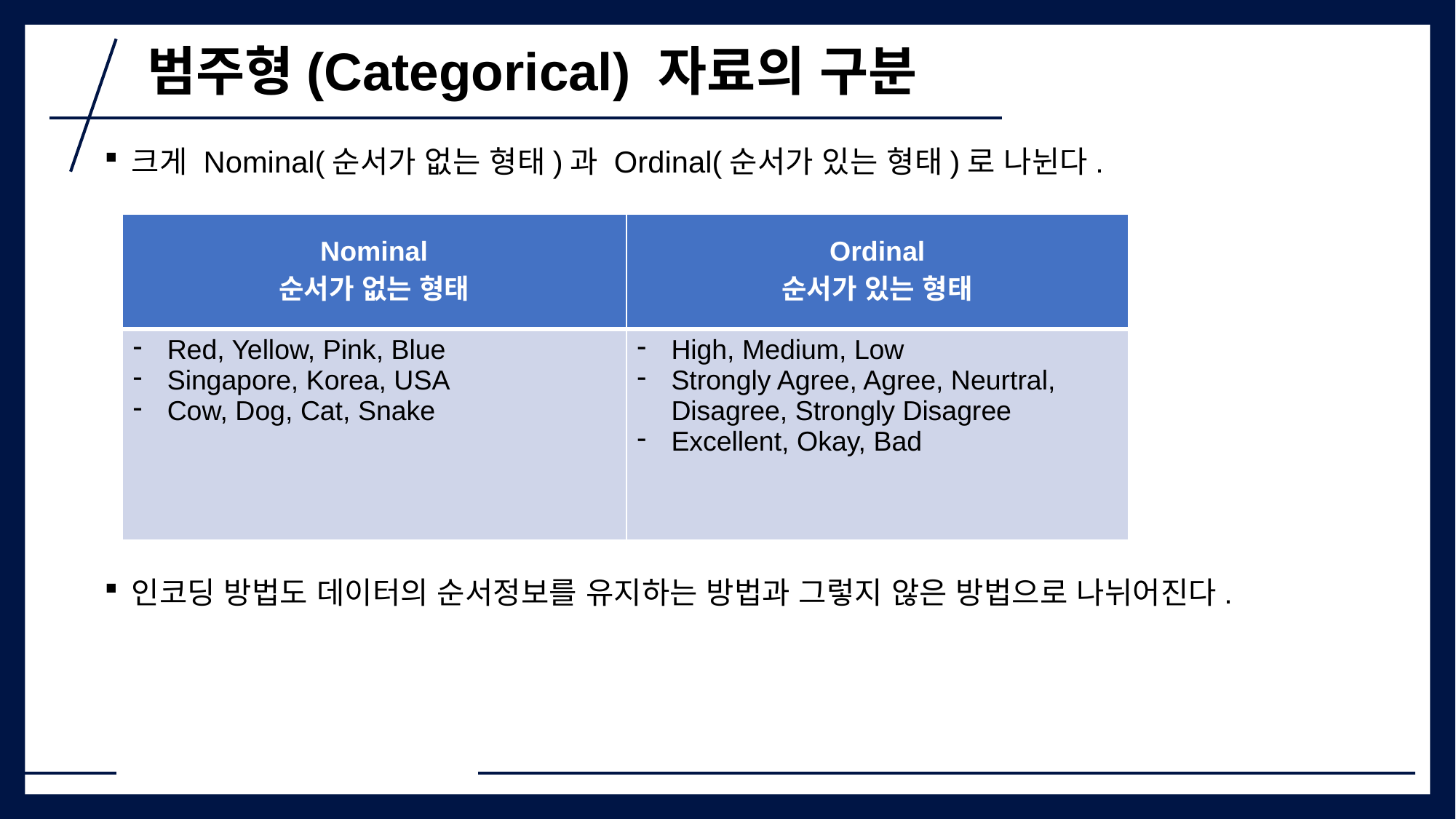

# 범주형(Categorical) 자료의 구분
크게 Nominal(순서가 없는 형태)과 Ordinal(순서가 있는 형태)로 나뉜다.

인코딩 방법도 데이터의 순서정보를 유지하는 방법과 그렇지 않은 방법으로 나뉘어진다.

| Nominal 순서가 없는 형태 | Ordinal 순서가 있는 형태 |
| --- | --- |
| Red, Yellow, Pink, Blue Singapore, Korea, USA Cow, Dog, Cat, Snake | High, Medium, Low Strongly Agree, Agree, Neurtral, Disagree, Strongly Disagree Excellent, Okay, Bad |